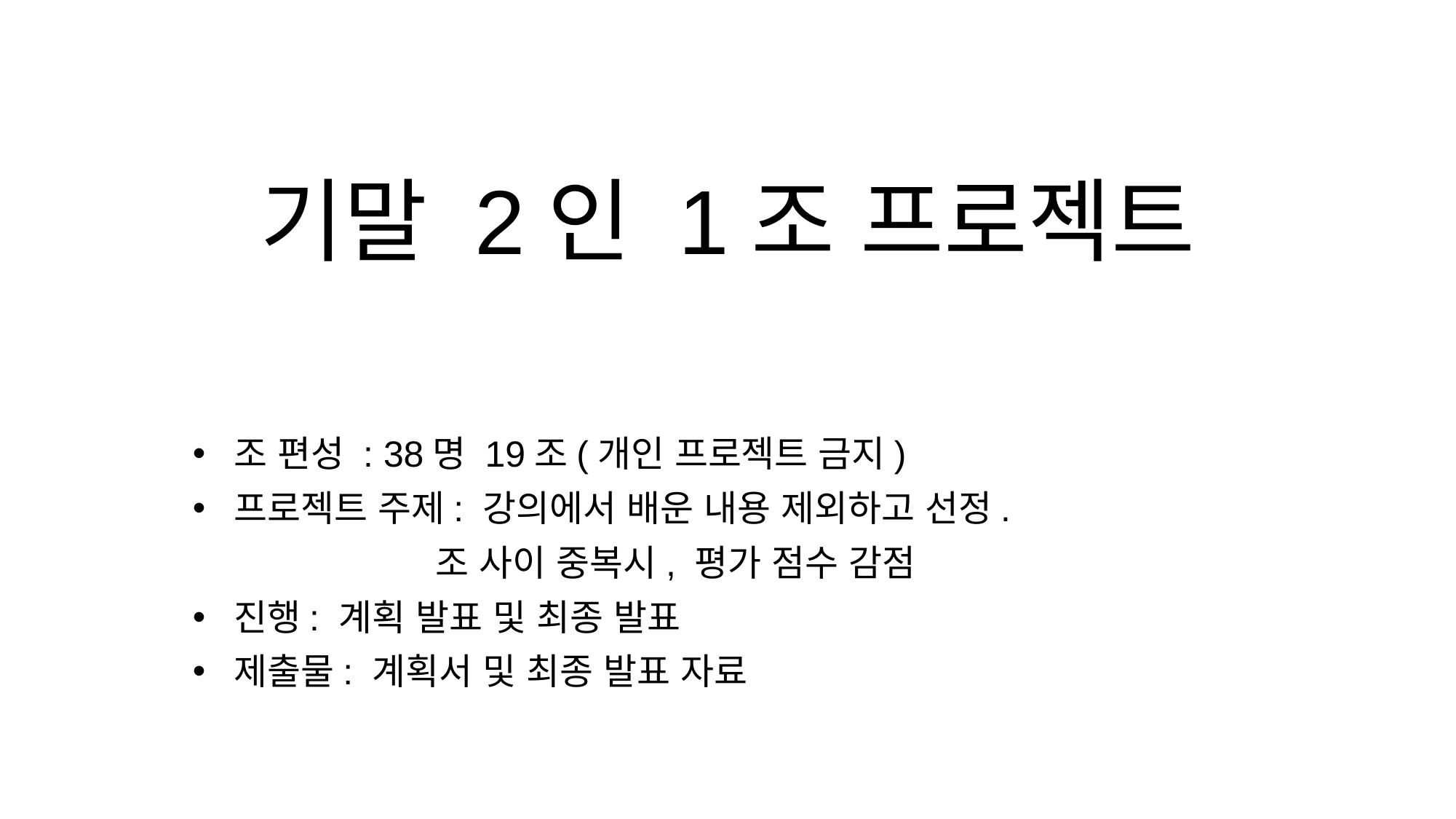

# 기말 2인 1조 프로젝트
조 편성 : 38명 19조(개인 프로젝트 금지)
프로젝트 주제: 강의에서 배운 내용 제외하고 선정.
                       조 사이 중복시, 평가 점수 감점
진행: 계획 발표 및 최종 발표
제출물: 계획서 및 최종 발표 자료